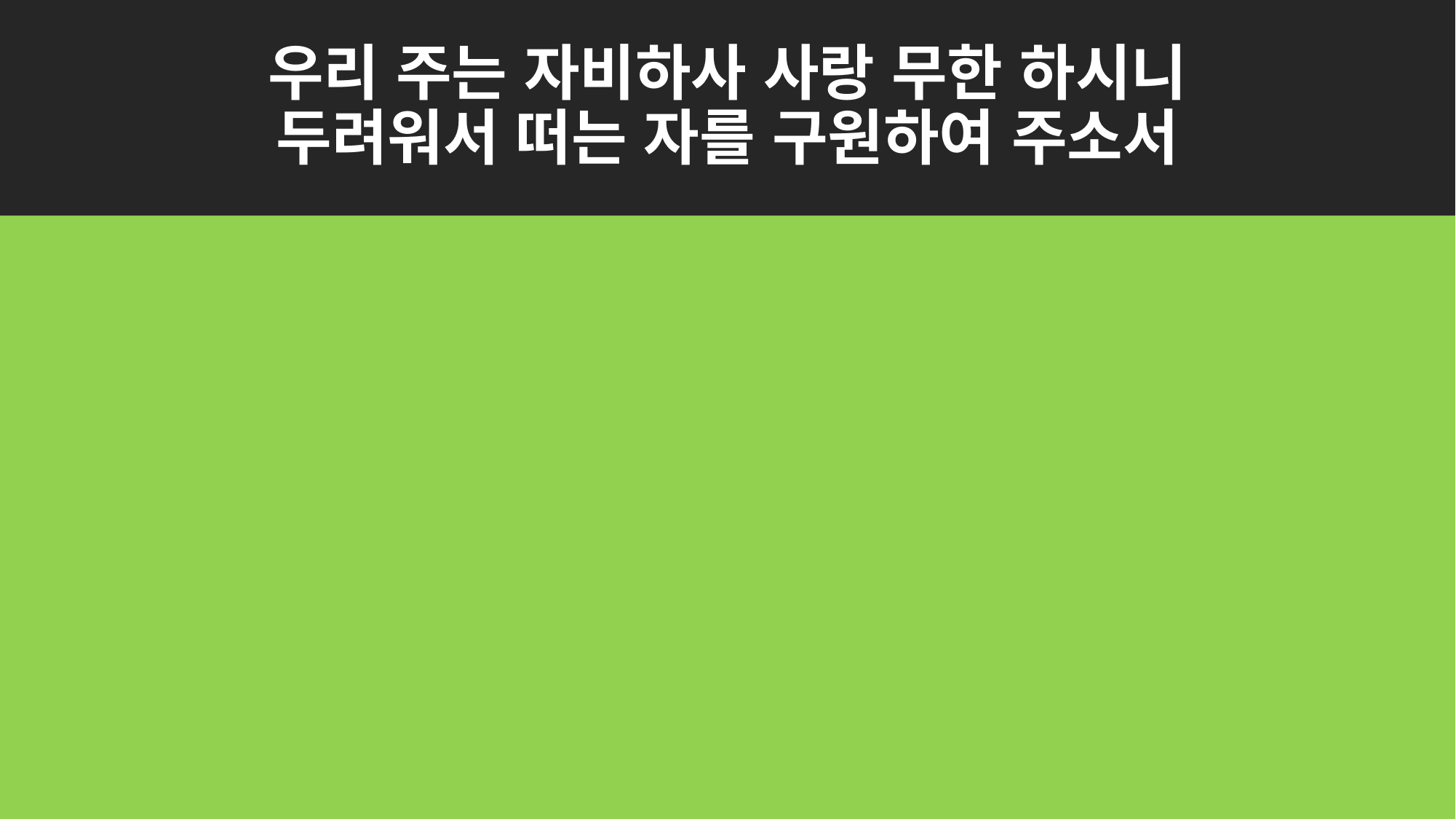

# 우리 주는 자비하사 사랑 무한 하시니
두려워서 떠는 자를 구원하여 주소서